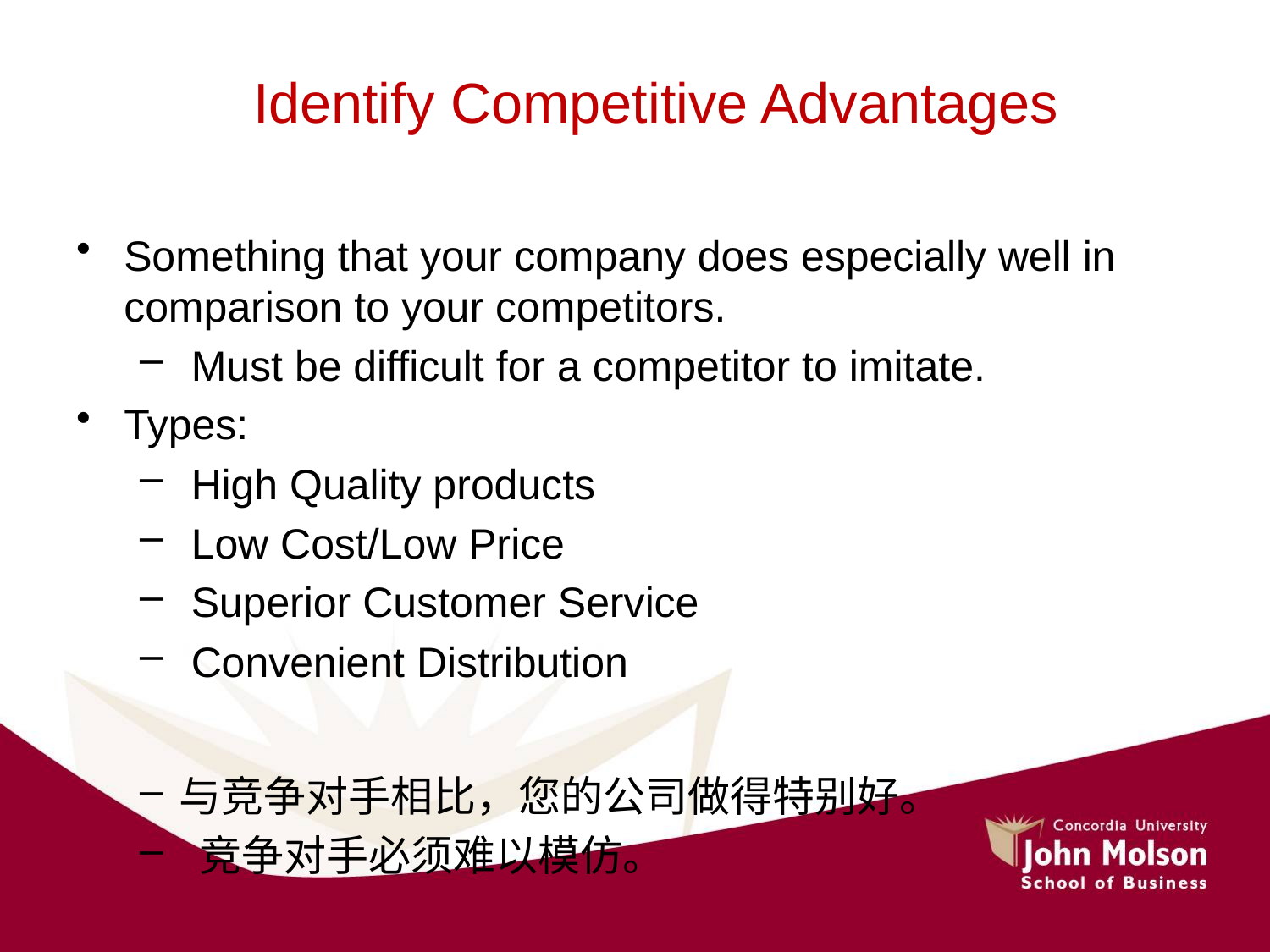

# Identify Competitive Advantages
Something that your company does especially well in comparison to your competitors.
 Must be difficult for a competitor to imitate.
Types:
 High Quality products
 Low Cost/Low Price
 Superior Customer Service
 Convenient Distribution

与竞争对手相比，您的公司做得特别好。
 竞争对手必须难以模仿。

类型：
 高品质产品
 低成本/低价
 卓越的客户服务
 便捷配送